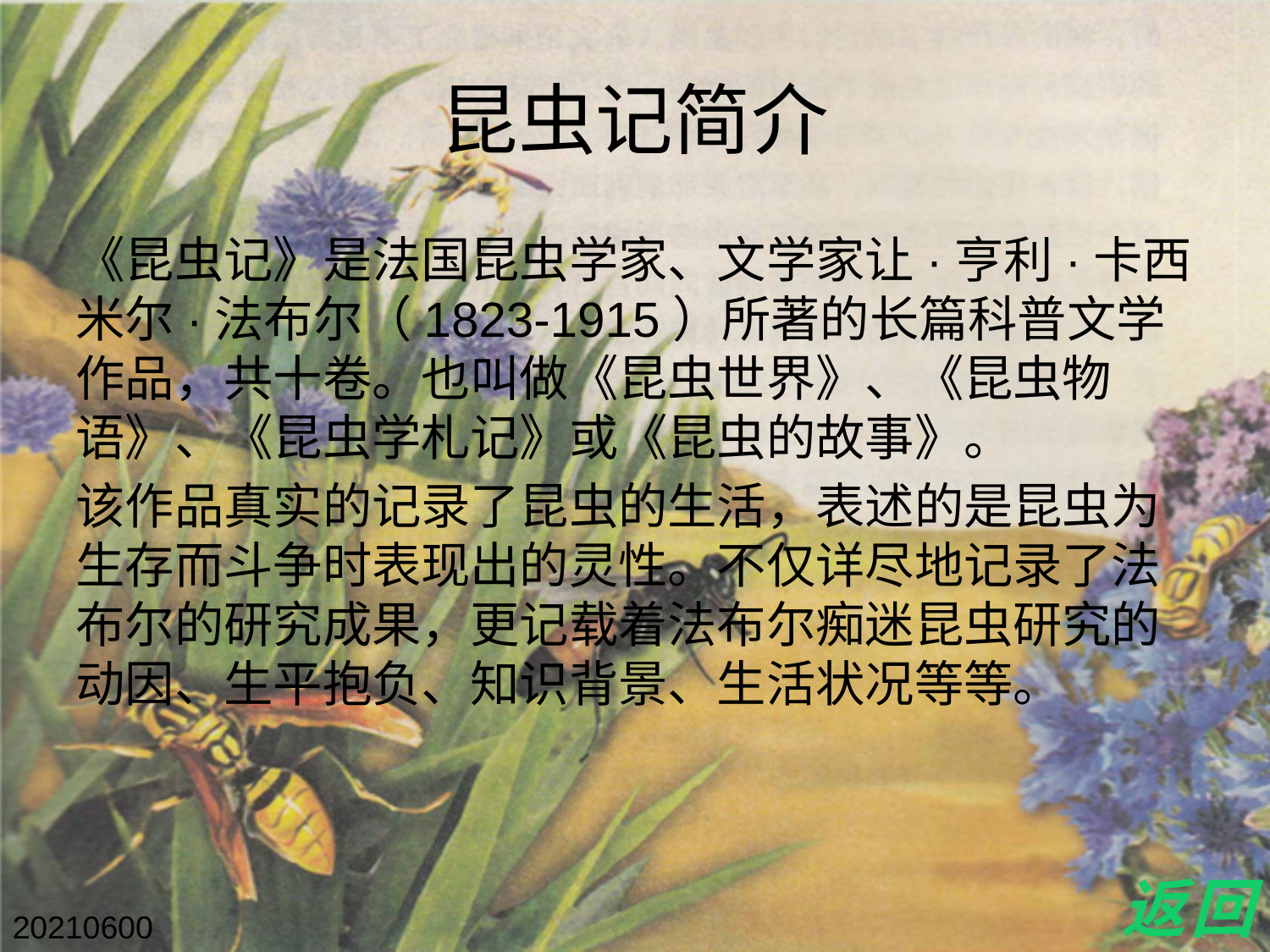

# 昆虫记简介
《昆虫记》是法国昆虫学家、文学家让·亨利·卡西米尔·法布尔（1823-1915）所著的长篇科普文学作品，共十卷。也叫做《昆虫世界》、《昆虫物语》、《昆虫学札记》或《昆虫的故事》。
该作品真实的记录了昆虫的生活，表述的是昆虫为生存而斗争时表现出的灵性。不仅详尽地记录了法布尔的研究成果，更记载着法布尔痴迷昆虫研究的动因、生平抱负、知识背景、生活状况等等。
返回
202106005